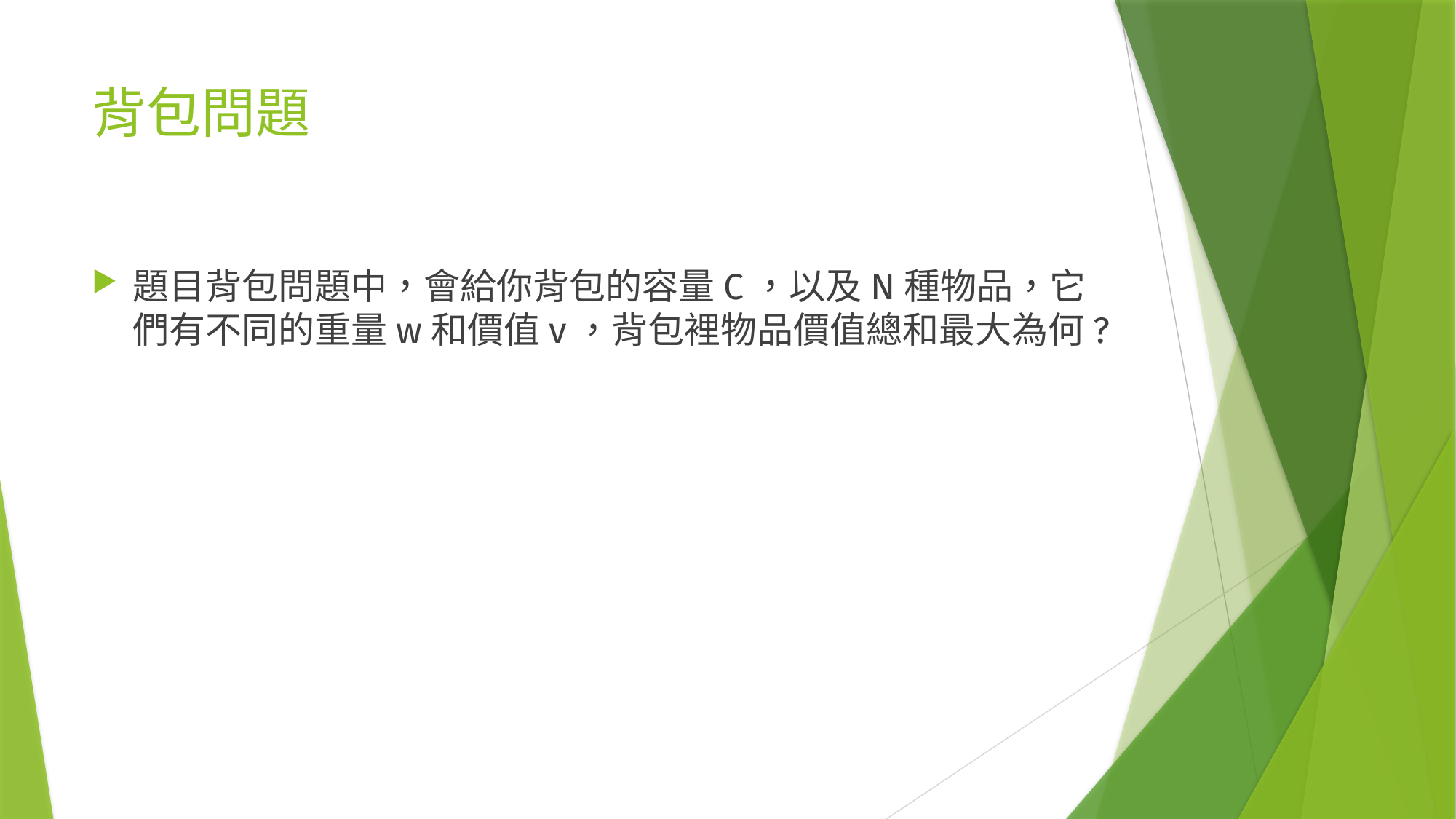

# 背包問題
題目背包問題中，會給你背包的容量C，以及N種物品，它們有不同的重量w和價值v，背包裡物品價值總和最大為何?